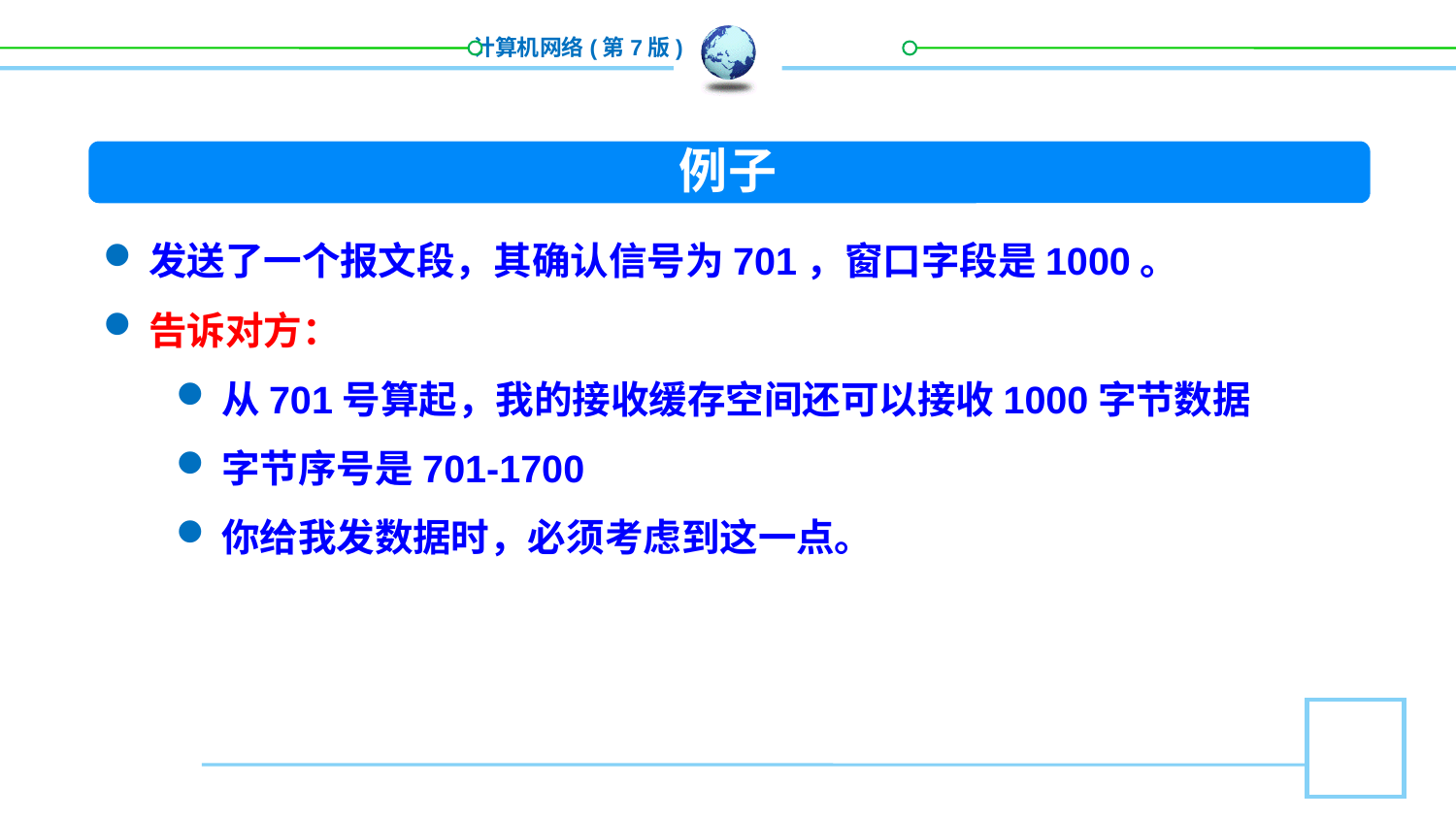

例子

发送了一个报文段，其确认信号为701，窗口字段是1000。
告诉对方：
从701号算起，我的接收缓存空间还可以接收1000字节数据
字节序号是701-1700
你给我发数据时，必须考虑到这一点。